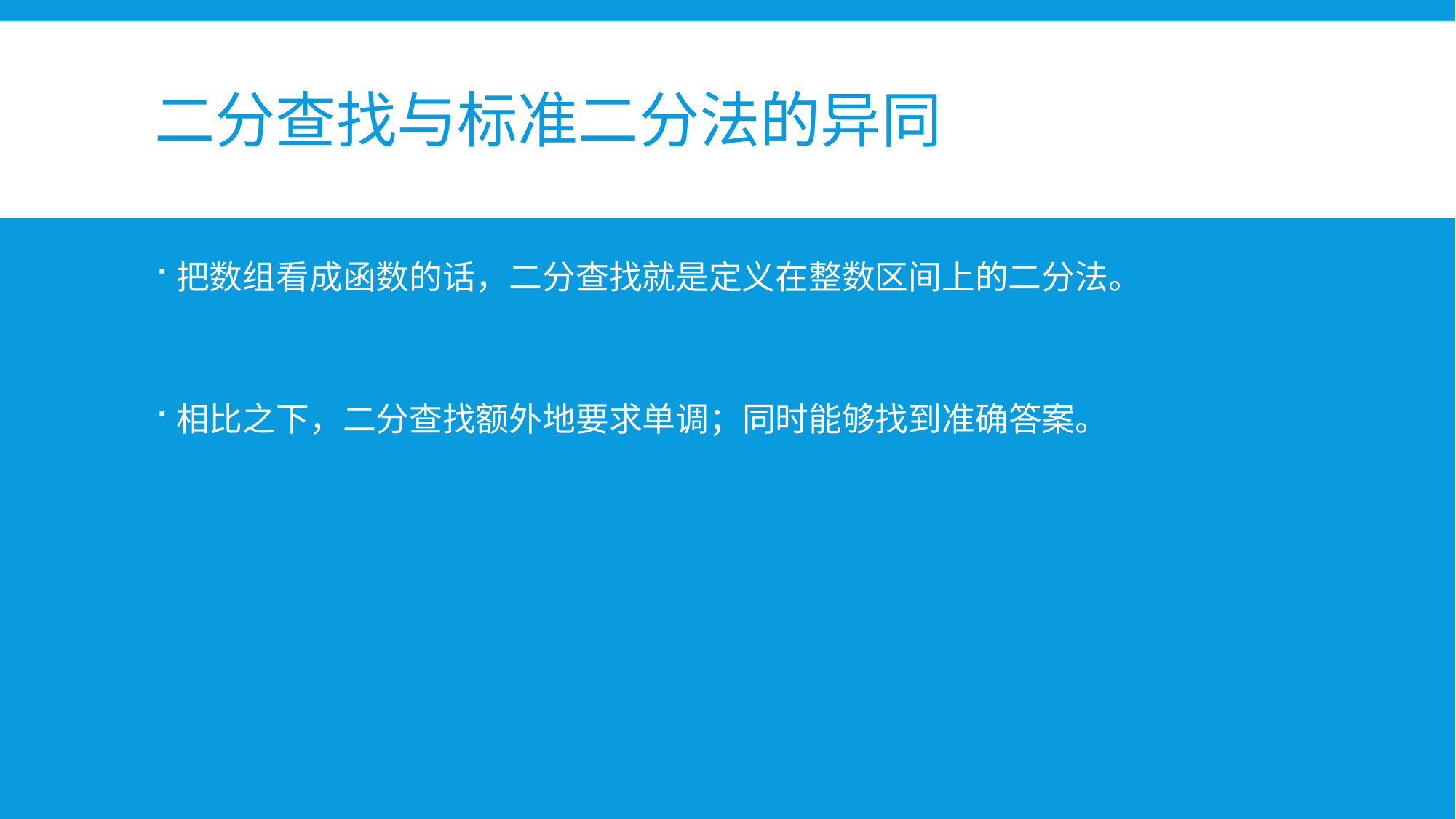

# 二分查找与标准二分法的异同
把数组看成函数的话，二分查找就是定义在整数区间上的二分法。

相比之下，二分查找额外地要求单调；同时能够找到准确答案。